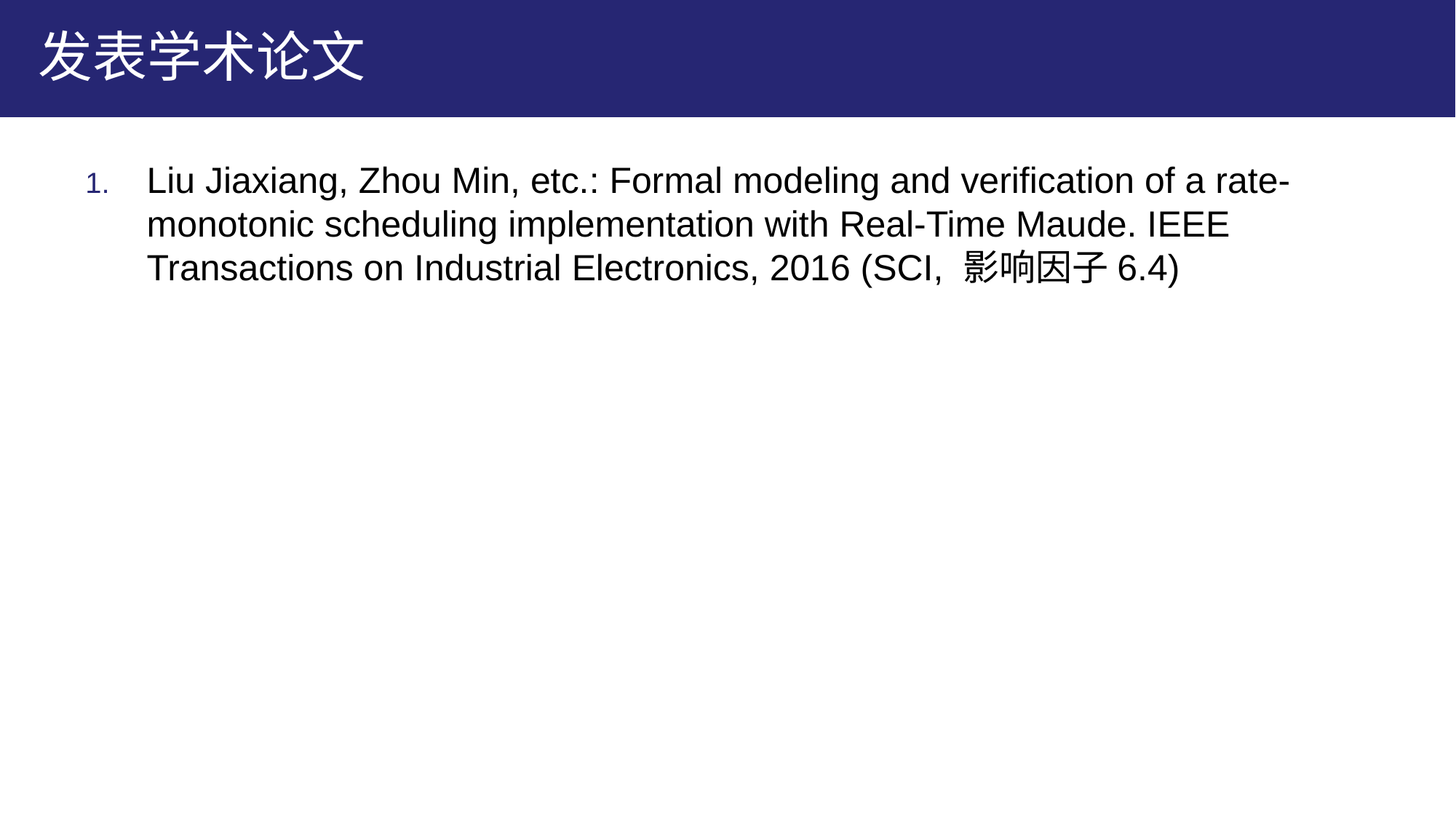

# 发表学术论文
Liu Jiaxiang, Zhou Min, etc.: Formal modeling and verification of a rate-monotonic scheduling implementation with Real-Time Maude. IEEE Transactions on Industrial Electronics, 2016 (SCI, 影响因子6.4)